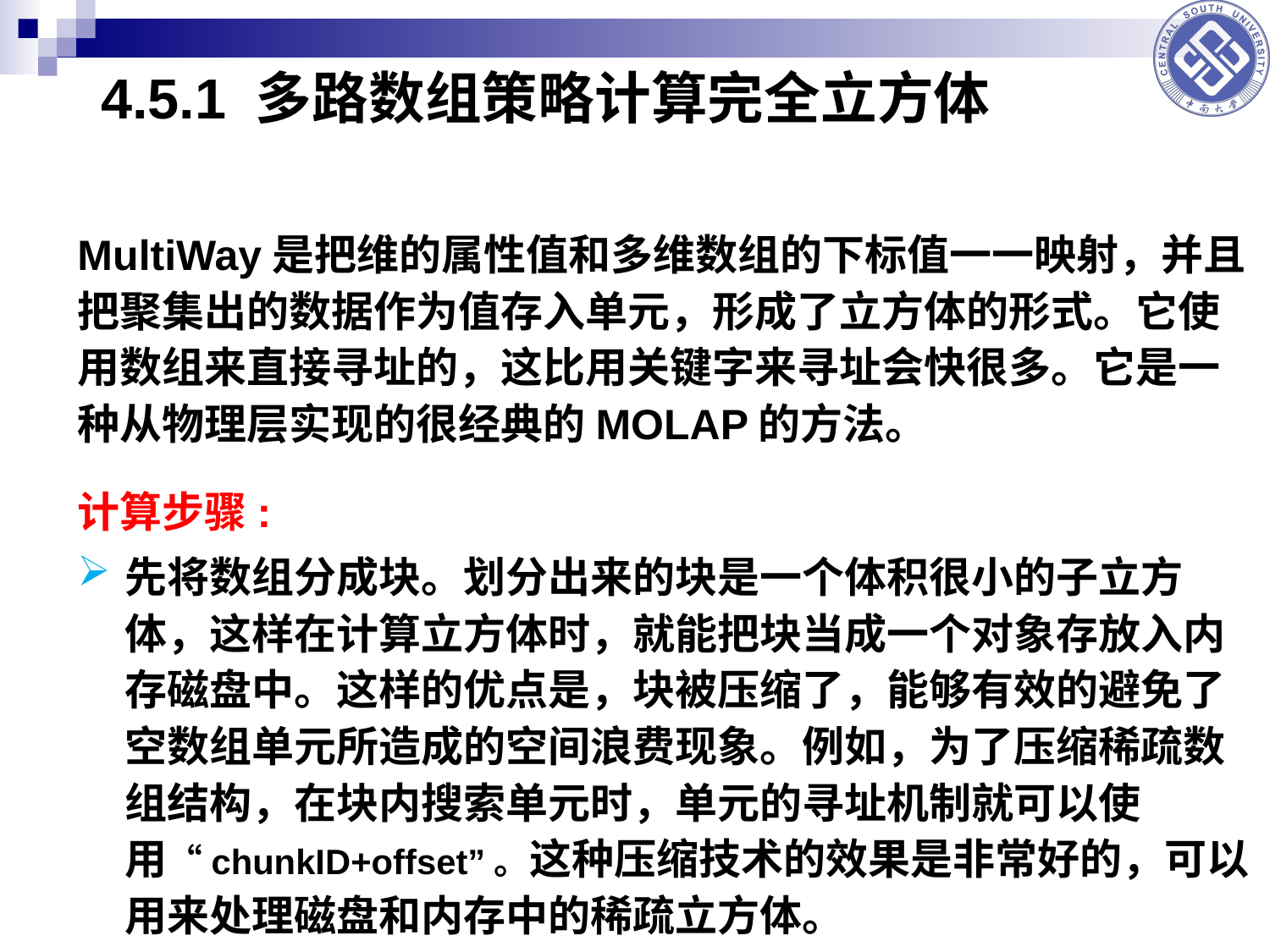

4.5.1 多路数组策略计算完全立方体
MultiWay是把维的属性值和多维数组的下标值一一映射，并且把聚集出的数据作为值存入单元，形成了立方体的形式。它使用数组来直接寻址的，这比用关键字来寻址会快很多。它是一种从物理层实现的很经典的MOLAP的方法。
计算步骤:
先将数组分成块。划分出来的块是一个体积很小的子立方体，这样在计算立方体时，就能把块当成一个对象存放入内存磁盘中。这样的优点是，块被压缩了，能够有效的避免了空数组单元所造成的空间浪费现象。例如，为了压缩稀疏数组结构，在块内搜索单元时，单元的寻址机制就可以使用“chunkID+offset”。这种压缩技术的效果是非常好的，可以用来处理磁盘和内存中的稀疏立方体。